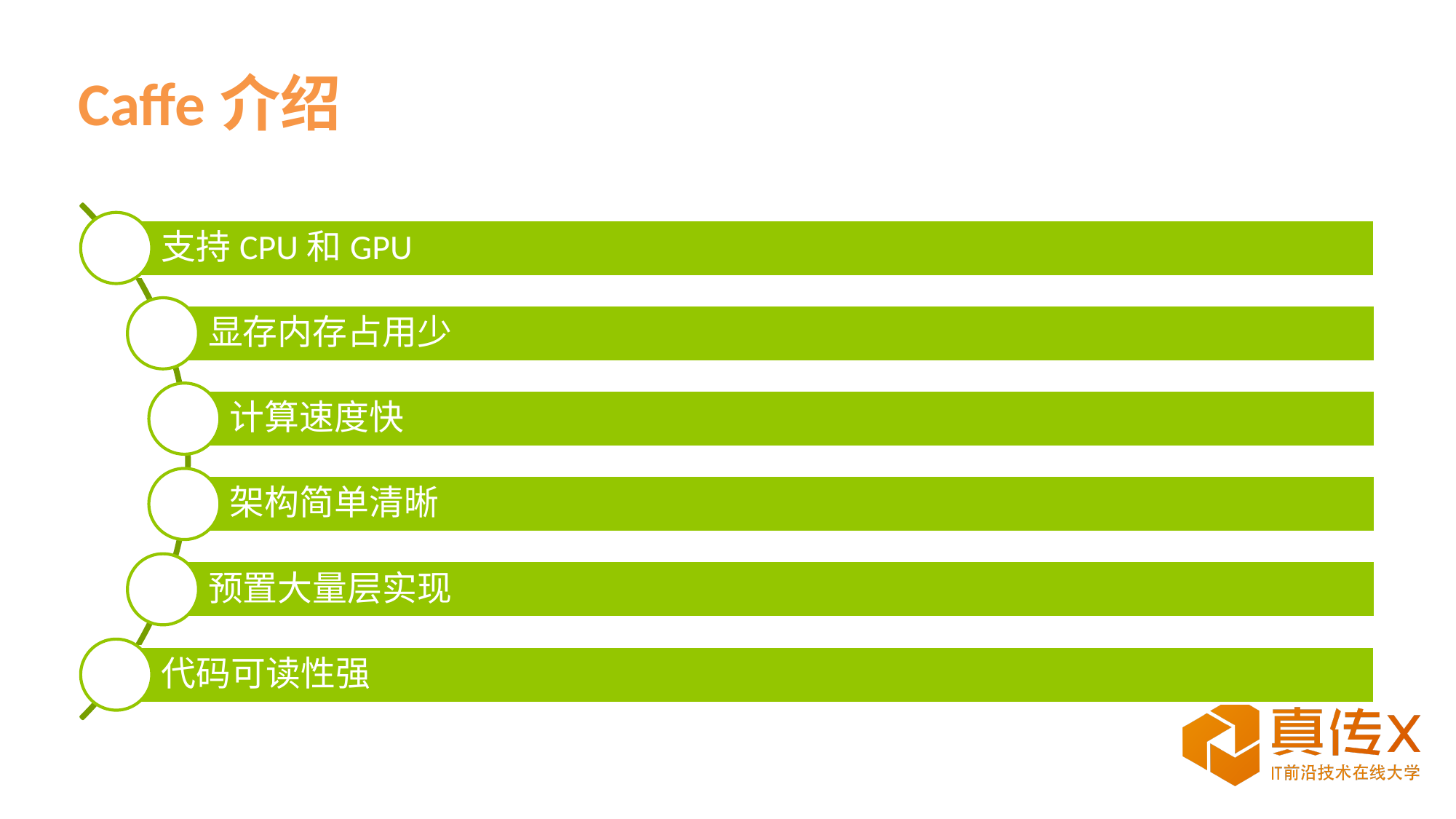

# Caffe介绍
支持CPU和GPU
显存内存占用少
计算速度快
架构简单清晰
预置大量层实现
代码可读性强